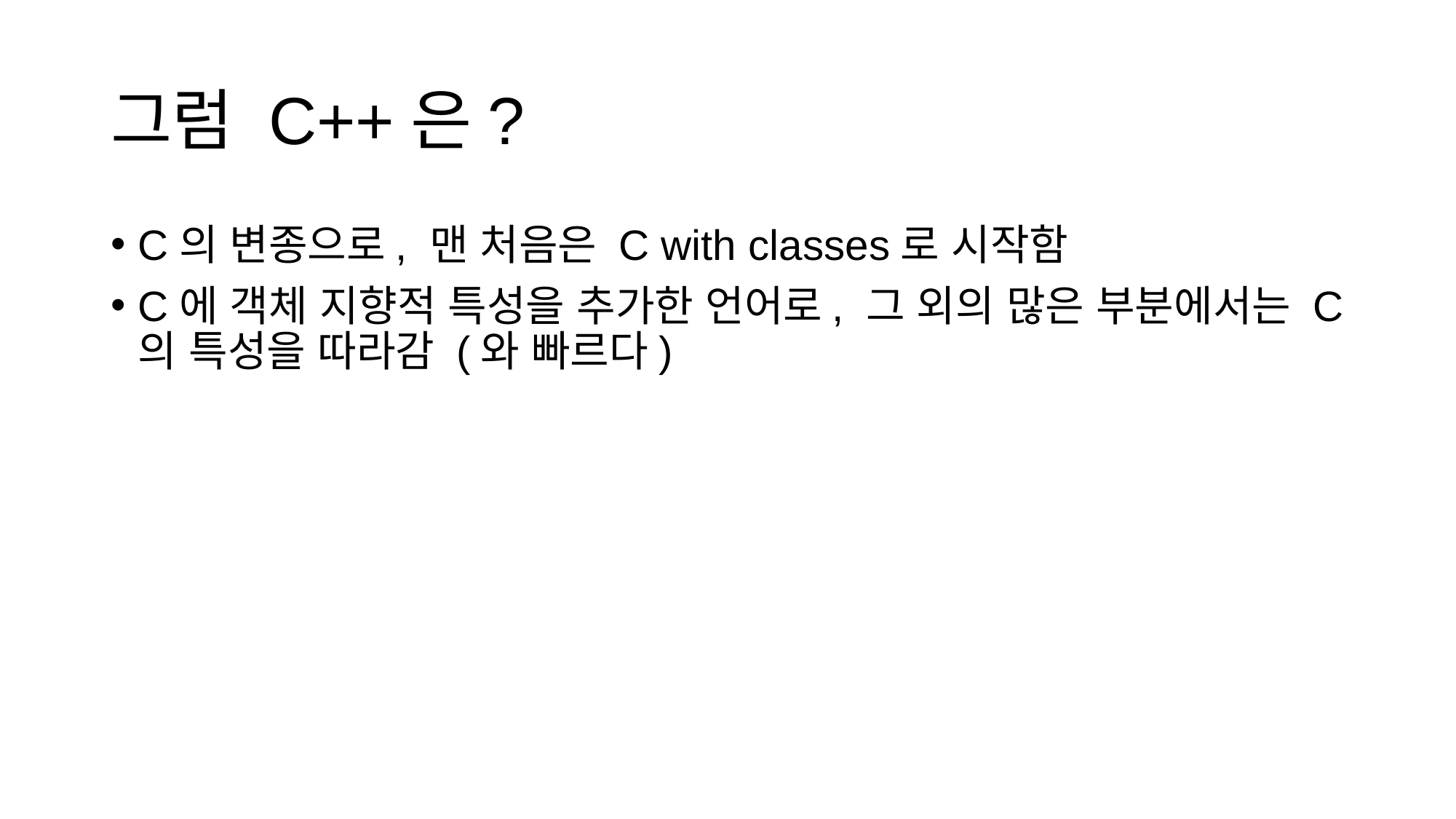

# 그럼 C++은?
C의 변종으로, 맨 처음은 C with classes로 시작함
C에 객체 지향적 특성을 추가한 언어로, 그 외의 많은 부분에서는 C의 특성을 따라감 (와 빠르다)